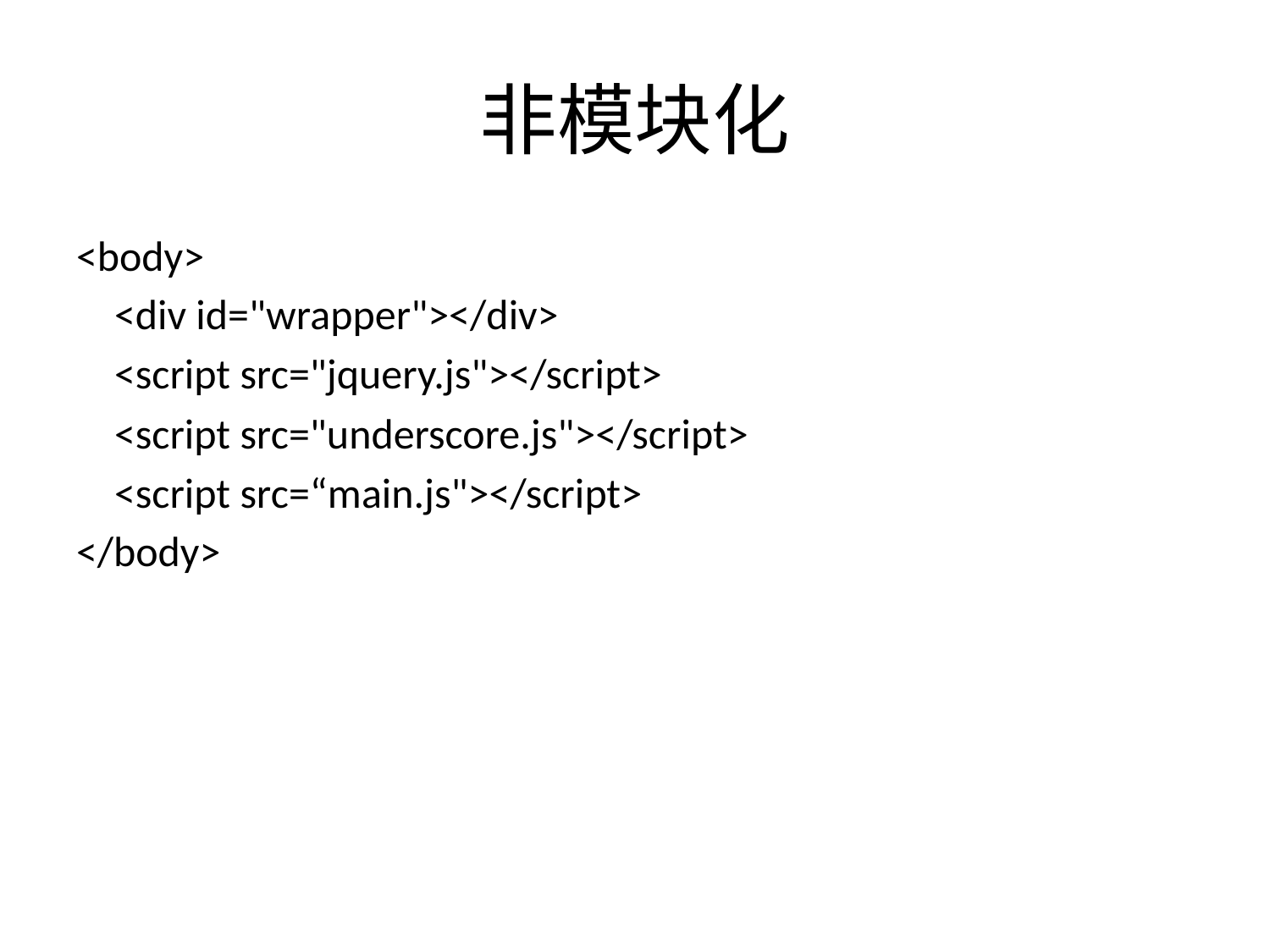

# 非模块化
<body>
    <div id="wrapper"></div>
    <script src="jquery.js"></script>
    <script src="underscore.js"></script>
    <script src=“main.js"></script>
</body>